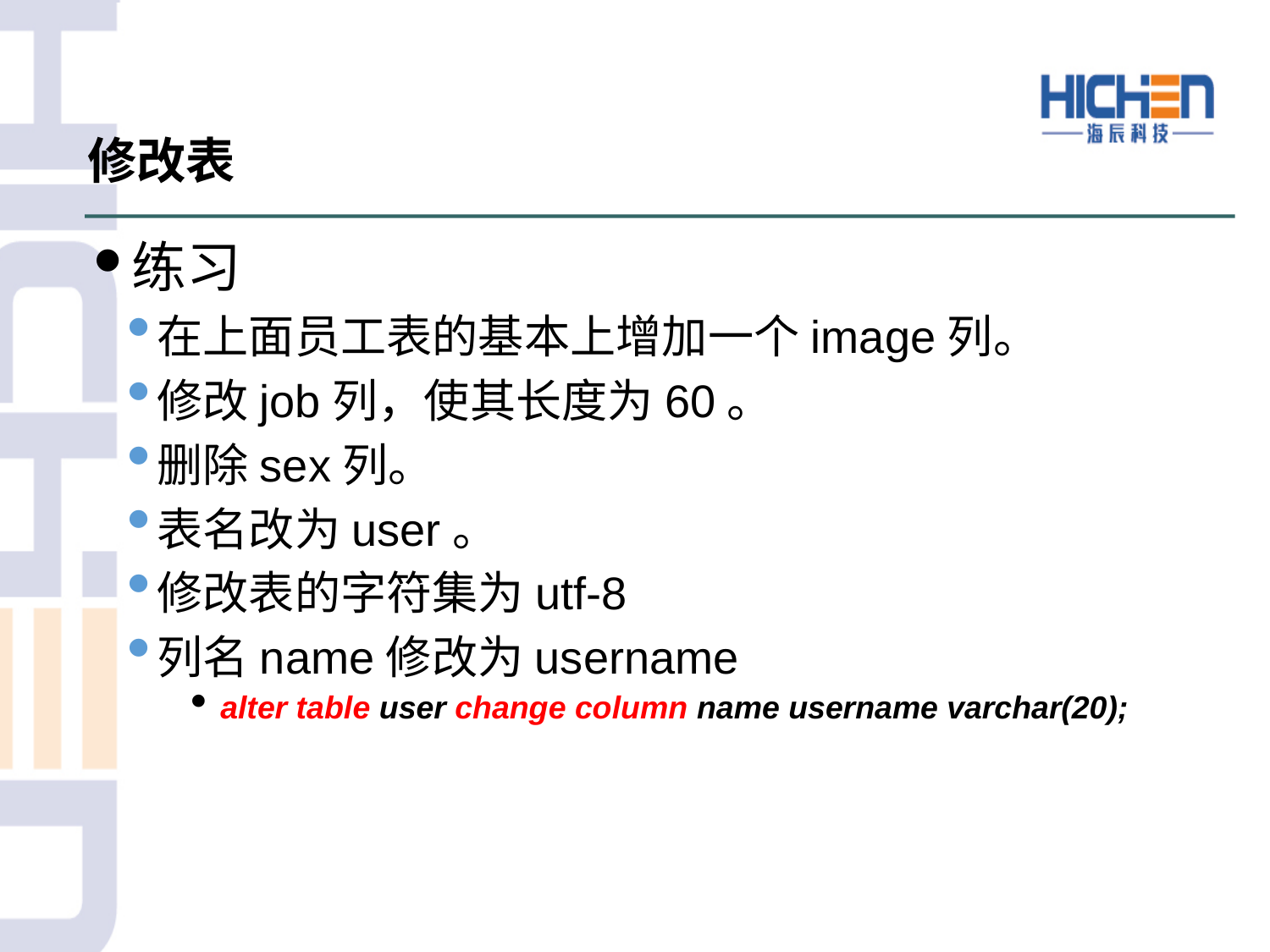

修改表

练习
在上面员工表的基本上增加一个image列。
修改job列，使其长度为60。
删除sex列。
表名改为user。
修改表的字符集为utf-8
列名name修改为username
alter table user change column name username varchar(20);